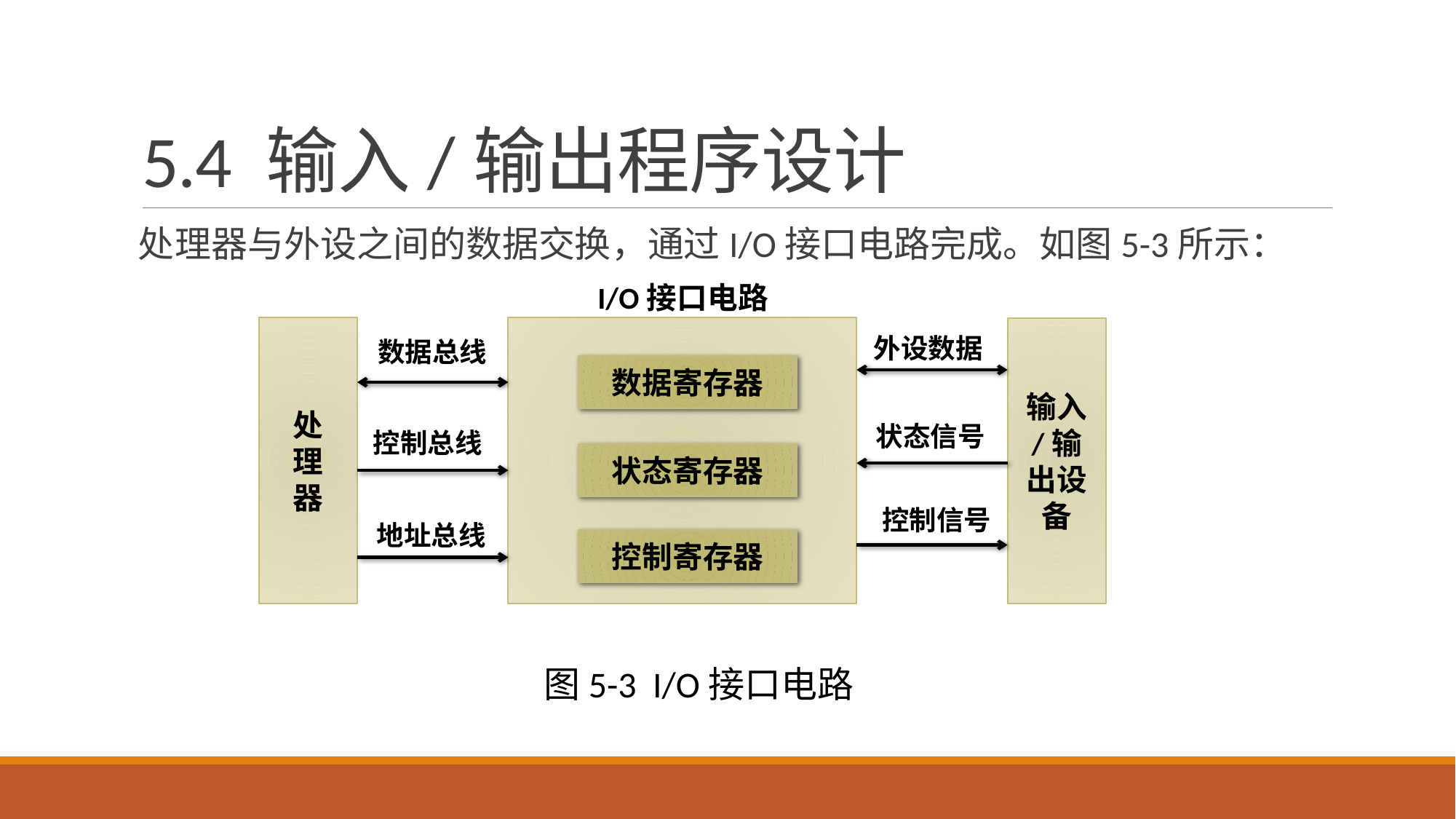

# 5.4 输入/输出程序设计
处理器与外设之间的数据交换，通过I/O接口电路完成。如图5-3所示：

I/O接口电路

处
理
器
输入
/输出设备
外设数据
数据总线
数据寄存器
状态信号
控制总线
状态寄存器
控制信号
地址总线
控制寄存器
图5-3  I/O接口电路